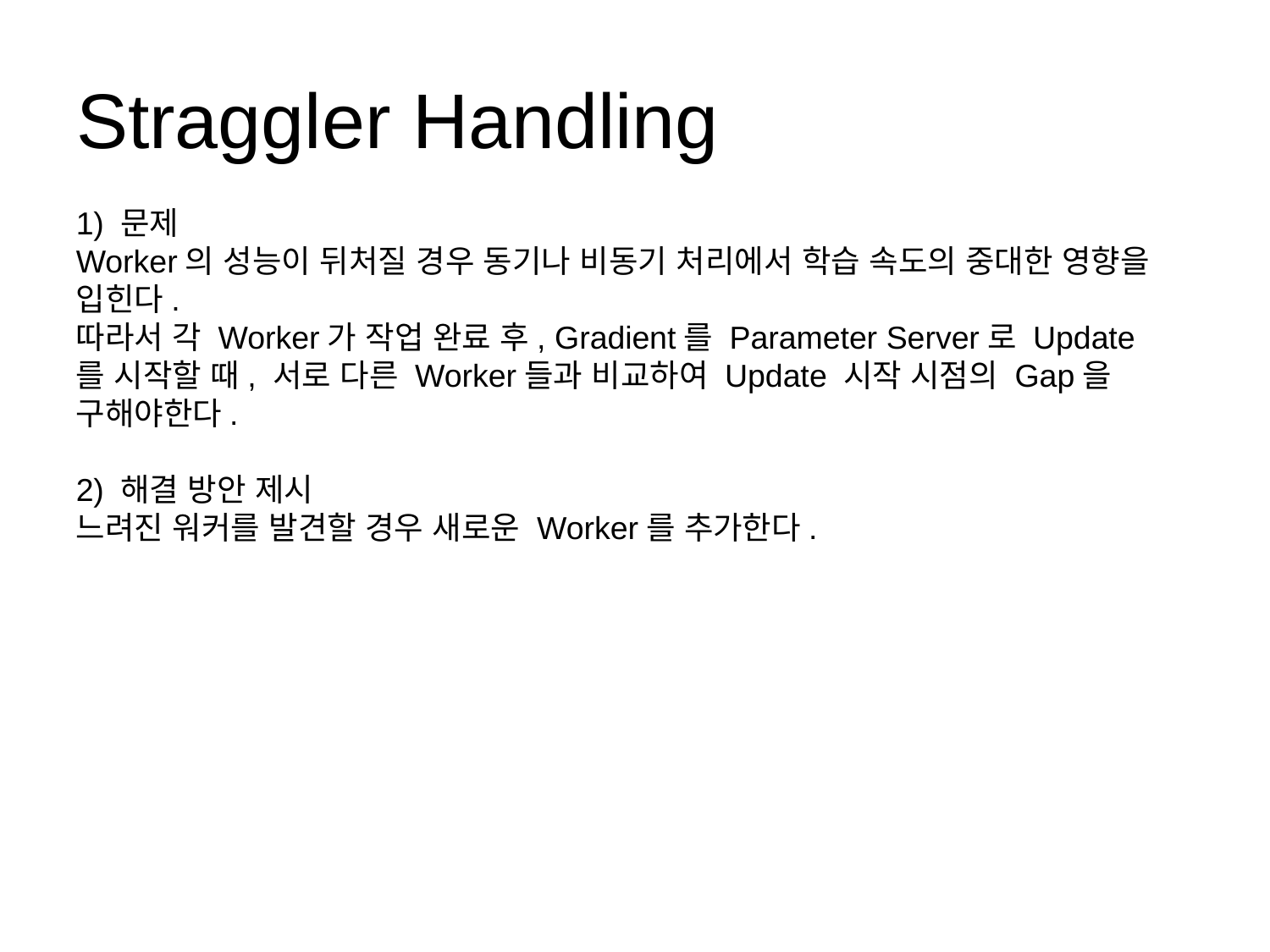

# Straggler Handling
1) 문제
Worker의 성능이 뒤처질 경우 동기나 비동기 처리에서 학습 속도의 중대한 영향을 입힌다.
따라서 각 Worker가 작업 완료 후, Gradient를 Parameter Server로 Update를 시작할 때, 서로 다른 Worker들과 비교하여 Update 시작 시점의 Gap을 구해야한다.

2) 해결 방안 제시
느려진 워커를 발견할 경우 새로운 Worker를 추가한다.